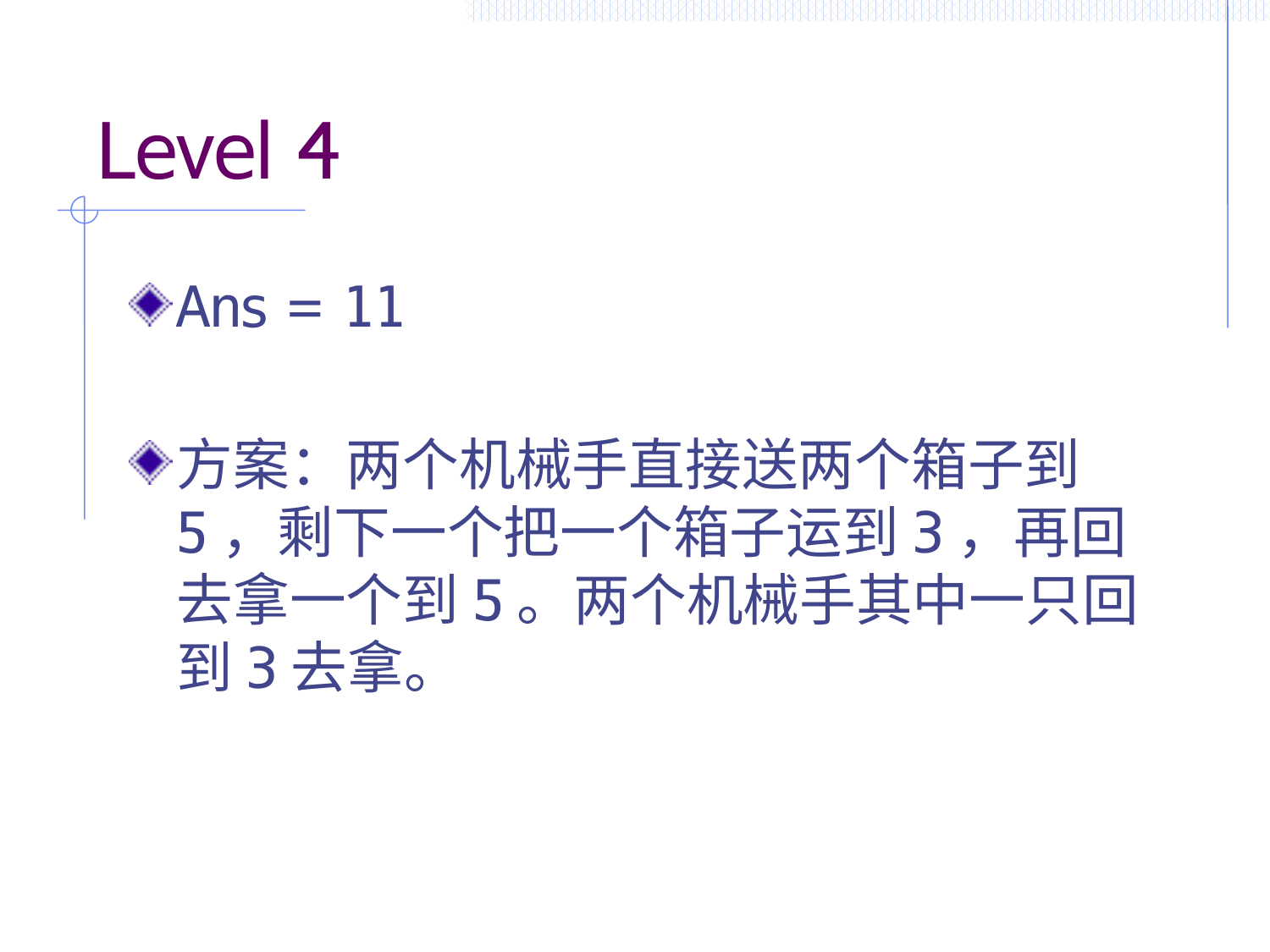

# Level 4
Ans = 11

方案：两个机械手直接送两个箱子到5，剩下一个把一个箱子运到3，再回去拿一个到5。两个机械手其中一只回到3去拿。